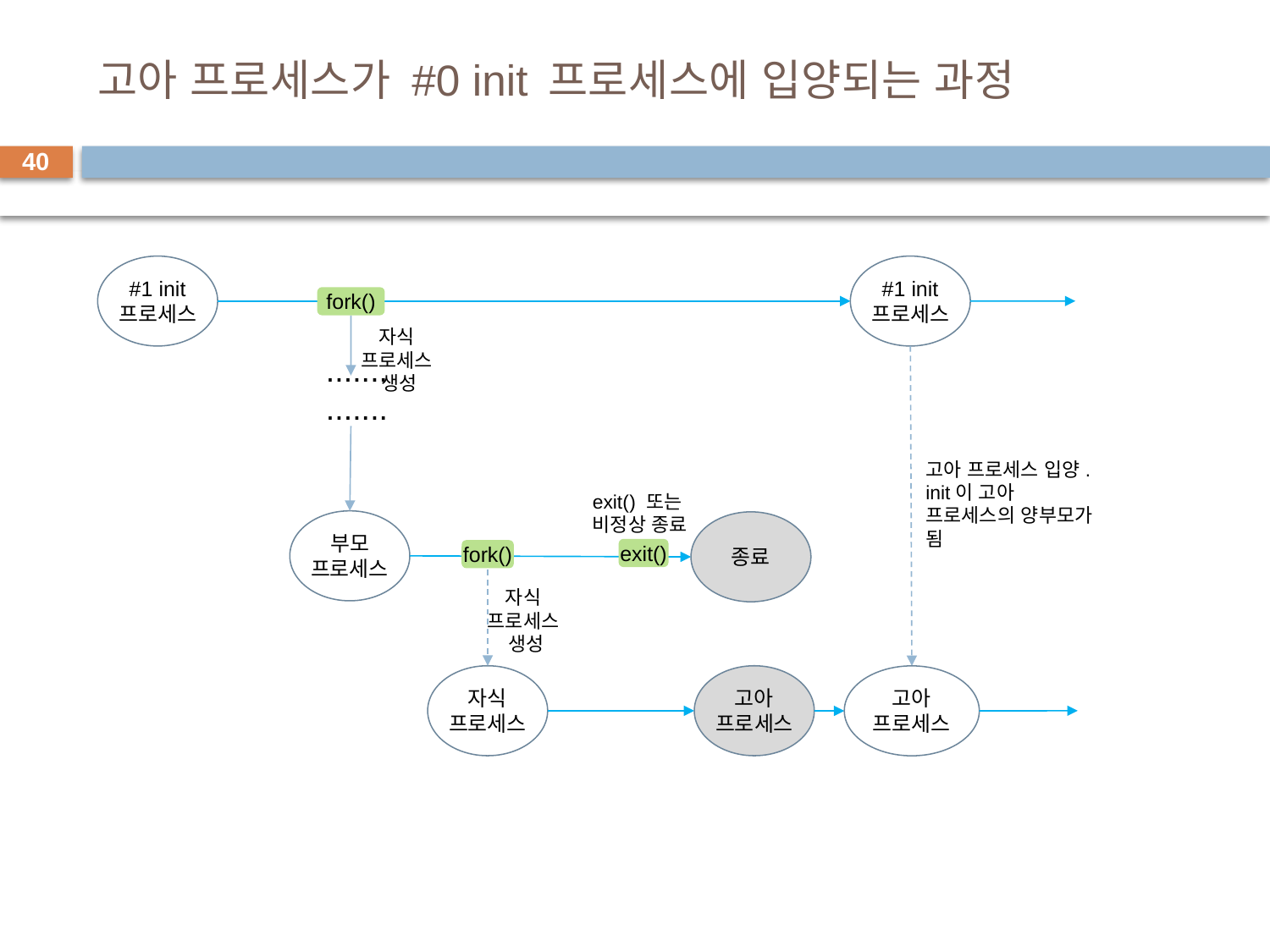

# 고아 프로세스가 #0 init 프로세스에 입양되는 과정
40
#1 init
프로세스
#1 init
프로세스
fork()
자식
프로세스
생성
.......
.......
고아 프로세스 입양.
init이 고아 프로세스의 양부모가 됨
exit() 또는
비정상 종료
부모
프로세스
종료
exit()
fork()
자식
프로세스
생성
자식
프로세스
고아
프로세스
고아
프로세스